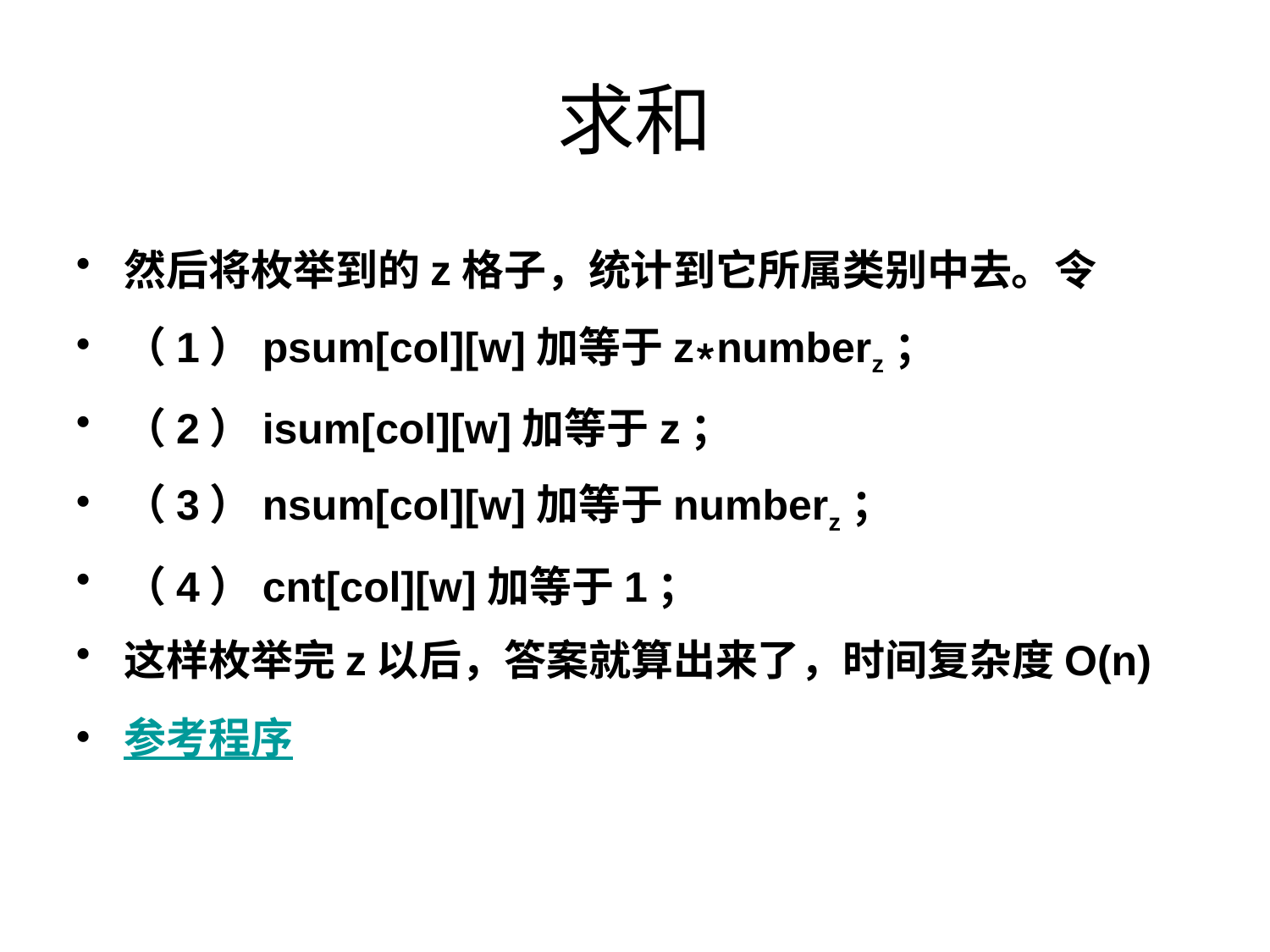

# 求和
然后将枚举到的z格子，统计到它所属类别中去。令
（1）psum[col][w]加等于z∗numberz；
（2）isum[col][w]加等于z；
（3）nsum[col][w]加等于numberz；
（4）cnt[col][w]加等于1；
这样枚举完z以后，答案就算出来了，时间复杂度O(n)
参考程序